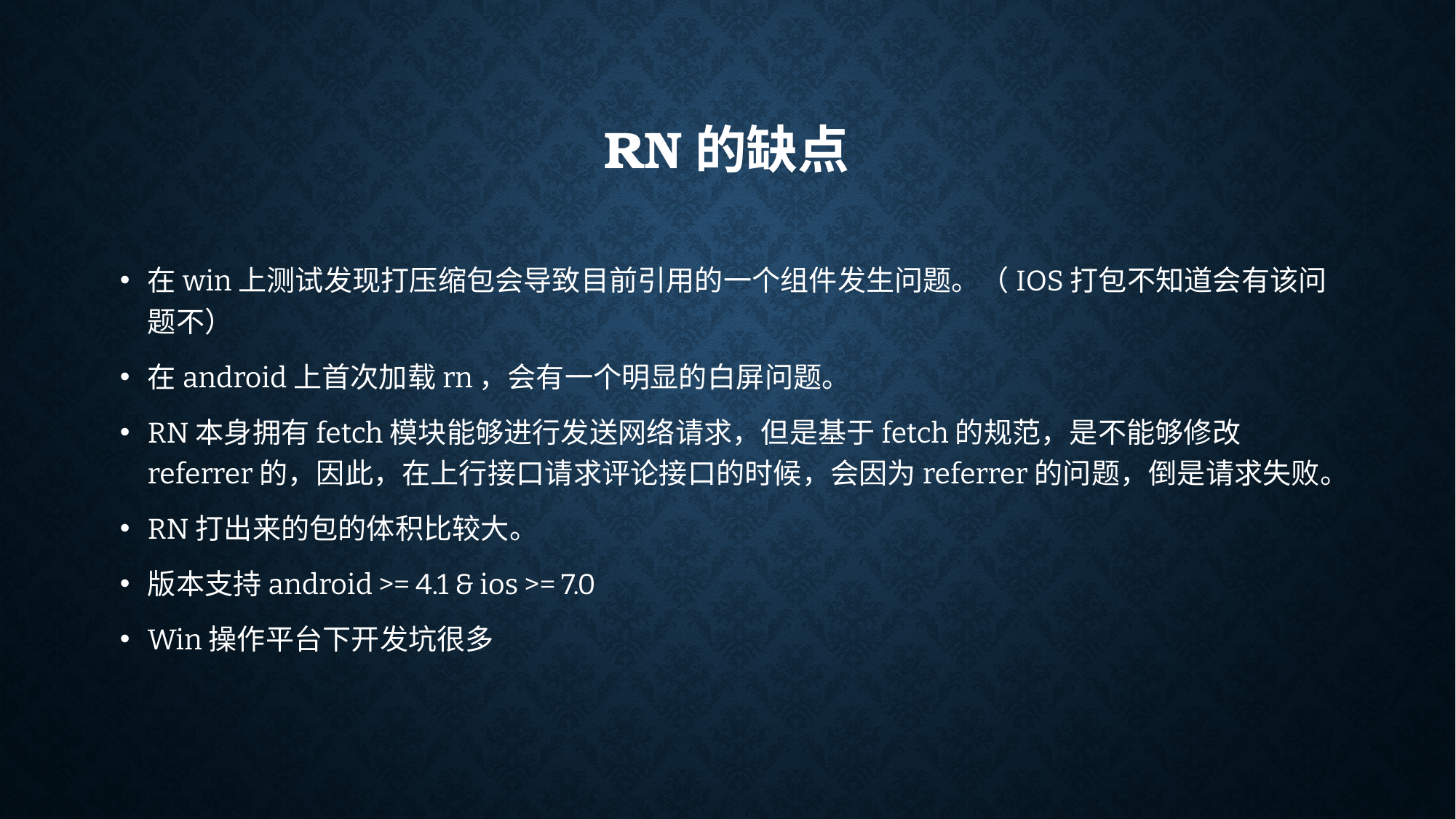

# RN的缺点
在win上测试发现打压缩包会导致目前引用的一个组件发生问题。（IOS打包不知道会有该问题不）
在android上首次加载rn，会有一个明显的白屏问题。
RN本身拥有fetch模块能够进行发送网络请求，但是基于fetch的规范，是不能够修改referrer的，因此，在上行接口请求评论接口的时候，会因为referrer的问题，倒是请求失败。
RN打出来的包的体积比较大。
版本支持android >= 4.1 & ios >= 7.0
Win操作平台下开发坑很多